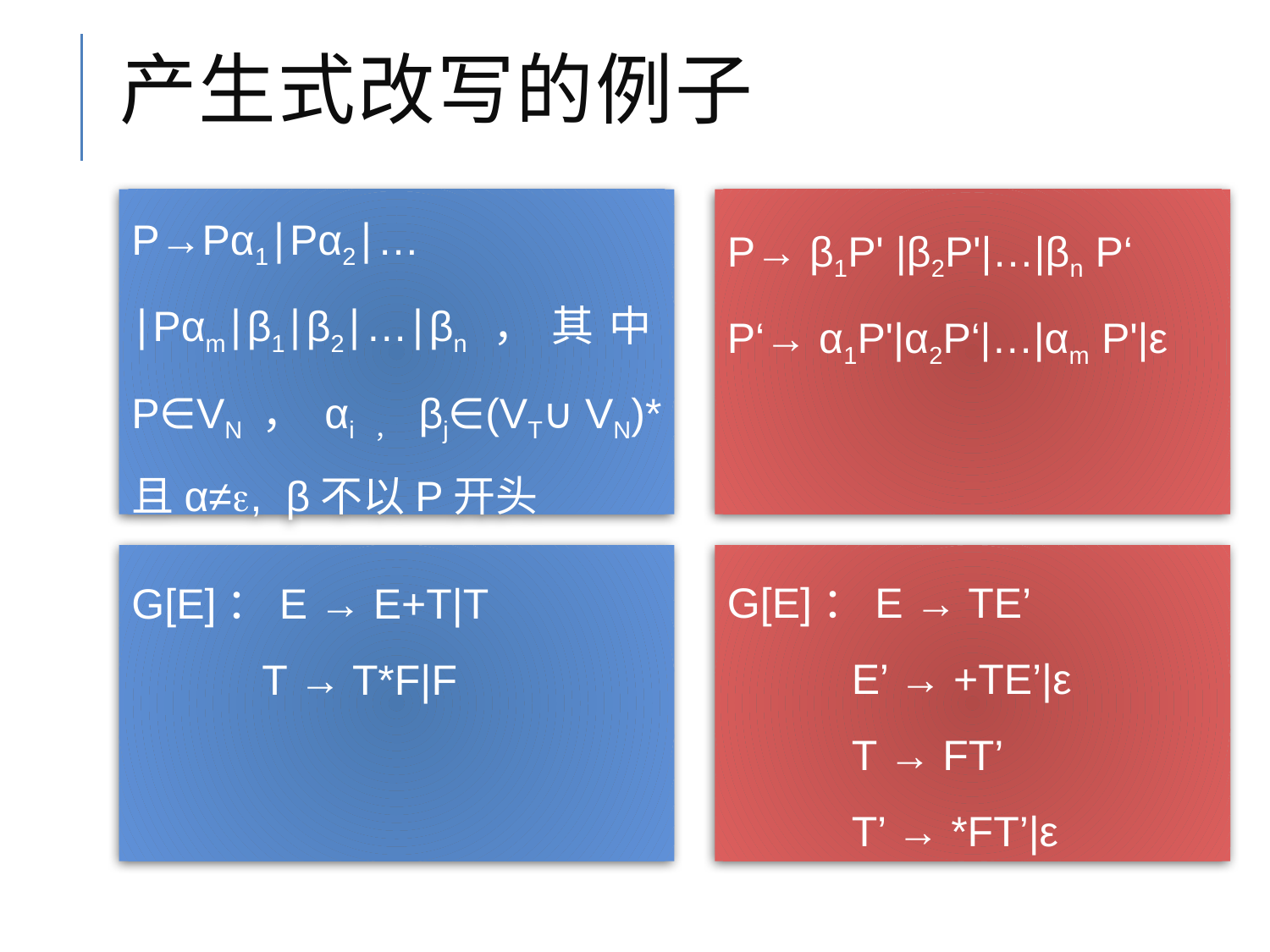

# 产生式改写的例子
P→Pα1∣Pα2∣…∣Pαm∣β1∣β2∣…∣βn，其中P∈VN，αi，βj∈(VT∪VN)* 且α≠ε,  β不以P开头
P→ β1P' |β2P'|…|βn P‘
P‘→ α1P'|α2P‘|…|αm P'|ε
G[E]：E → E+T|T
           T → T*F|F
G[E]：E → TE’
E’ → +TE’|ε
T → FT’
T’ → *FT’|ε
20